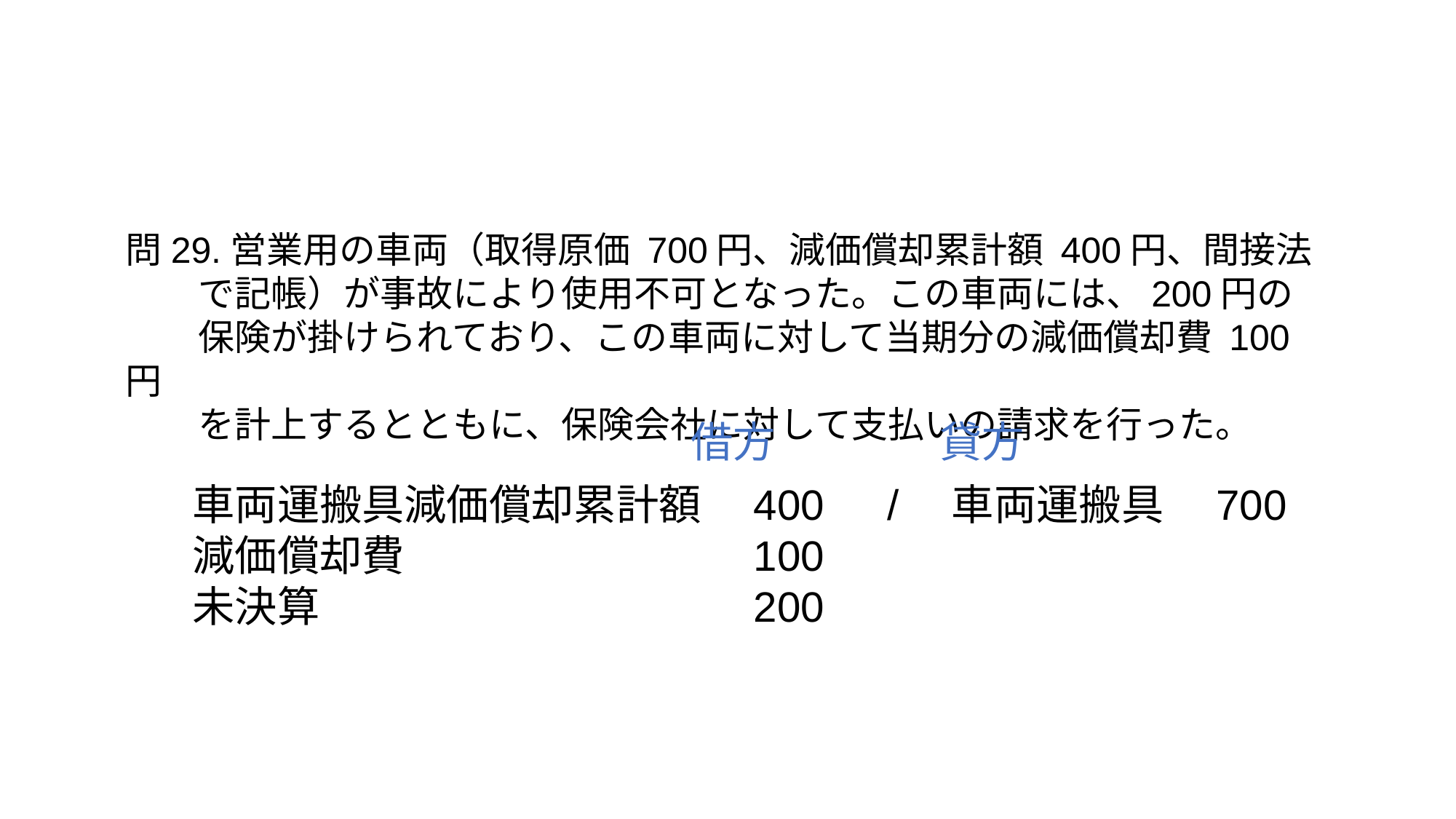

問29.営業用の車両（取得原価 700円、減価償却累計額 400円、間接法
　　で記帳）が事故により使用不可となった。この車両には、200円の
　　保険が掛けられており、この車両に対して当期分の減価償却費 100円
　　を計上するとともに、保険会社に対して支払いの請求を行った。
借方
貸方
車両運搬具減価償却累計額　400　/　車両運搬具　700
減価償却費　　　　　　　　100
未決算　　　　　　　　　　200